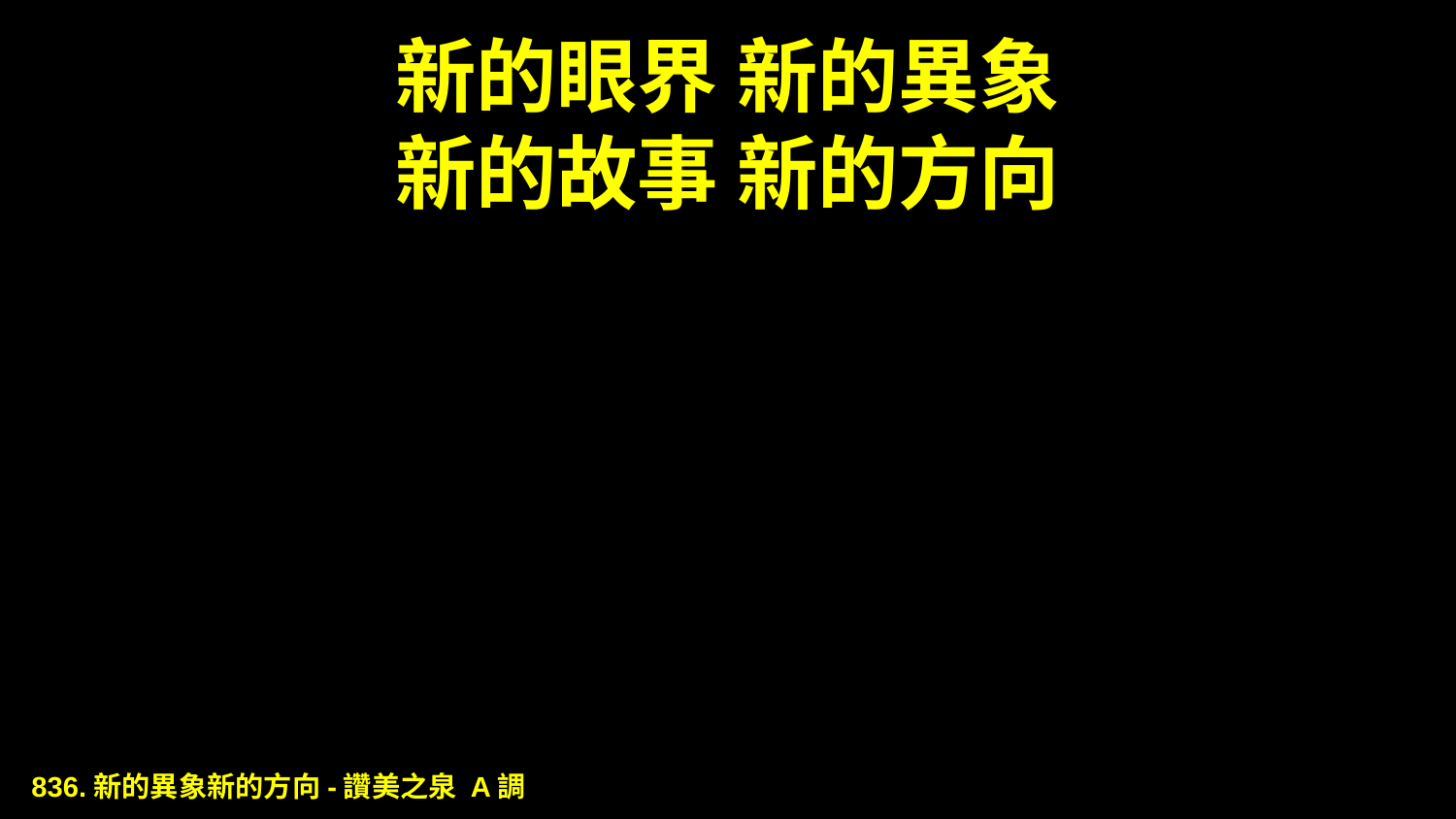

# 新的眼界 新的異象 新的故事 新的方向
836.新的異象新的方向-讚美之泉 A調